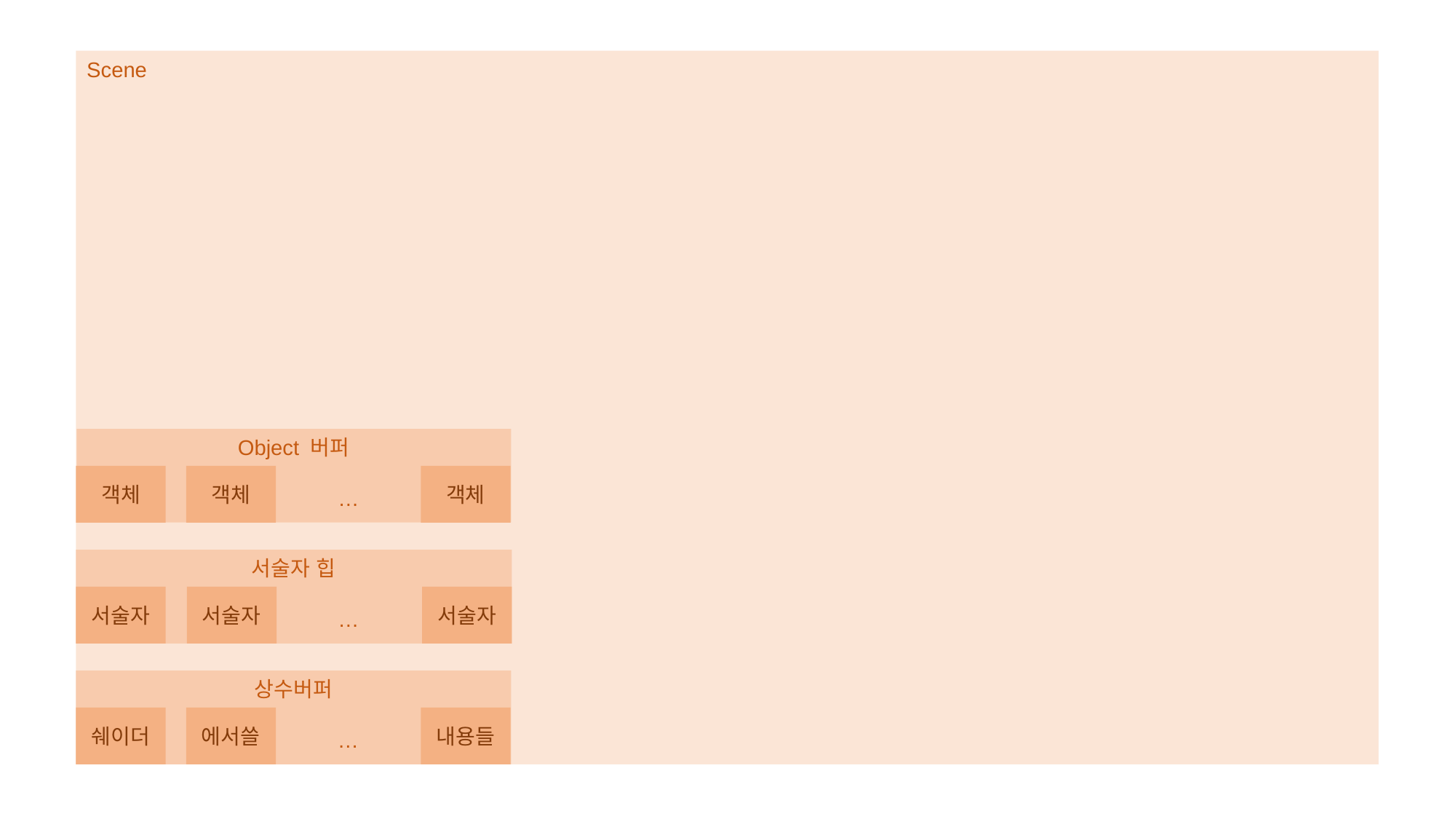

Scene
Object 버퍼

	…
객체
객체
객체
서술자 힙

	…
서술자
서술자
서술자
상수버퍼

	…
쉐이더
에서쓸
내용들